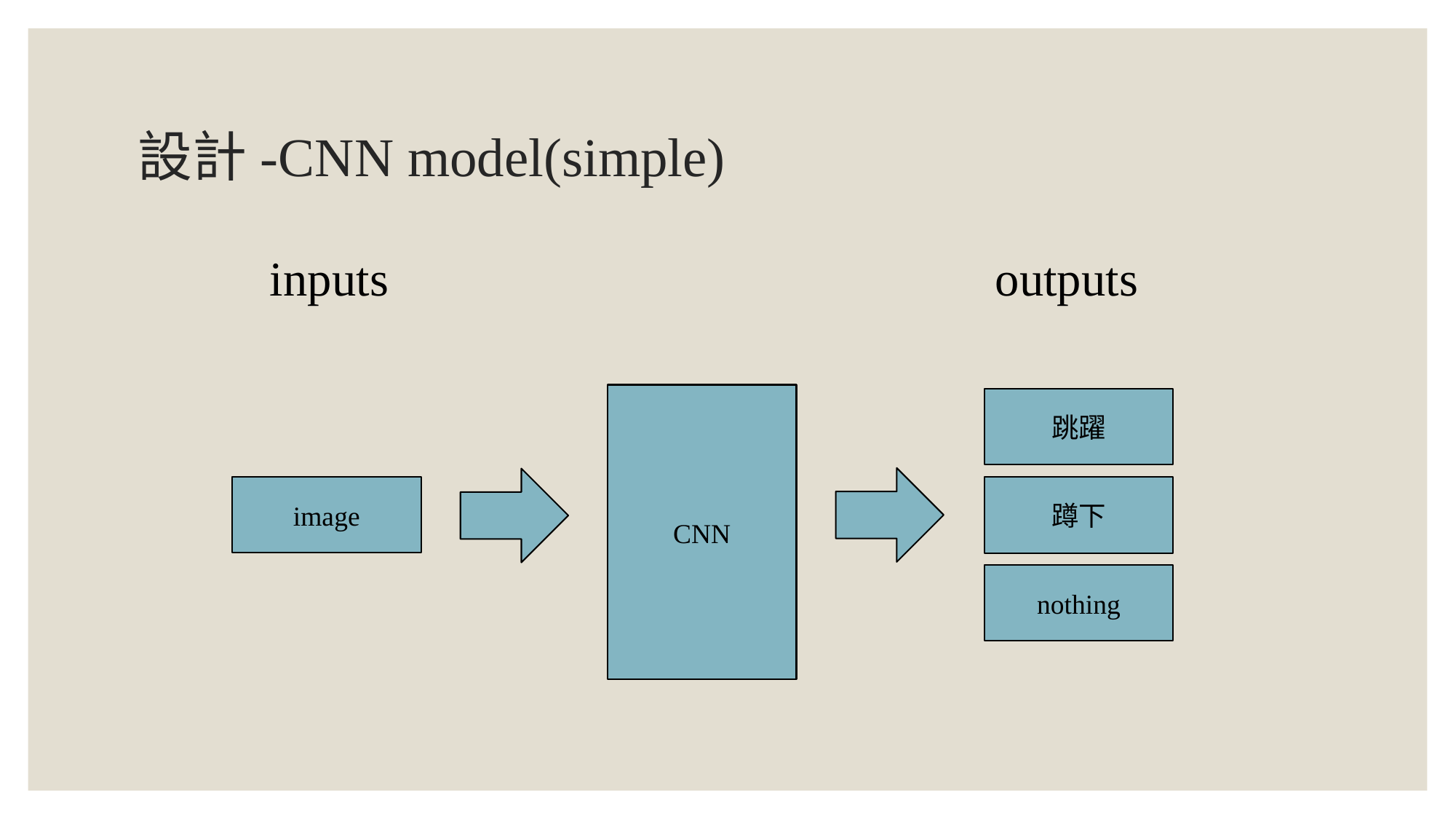

# 設計-CNN model(simple)
outputs
inputs
CNN

image
跳躍
蹲下
nothing